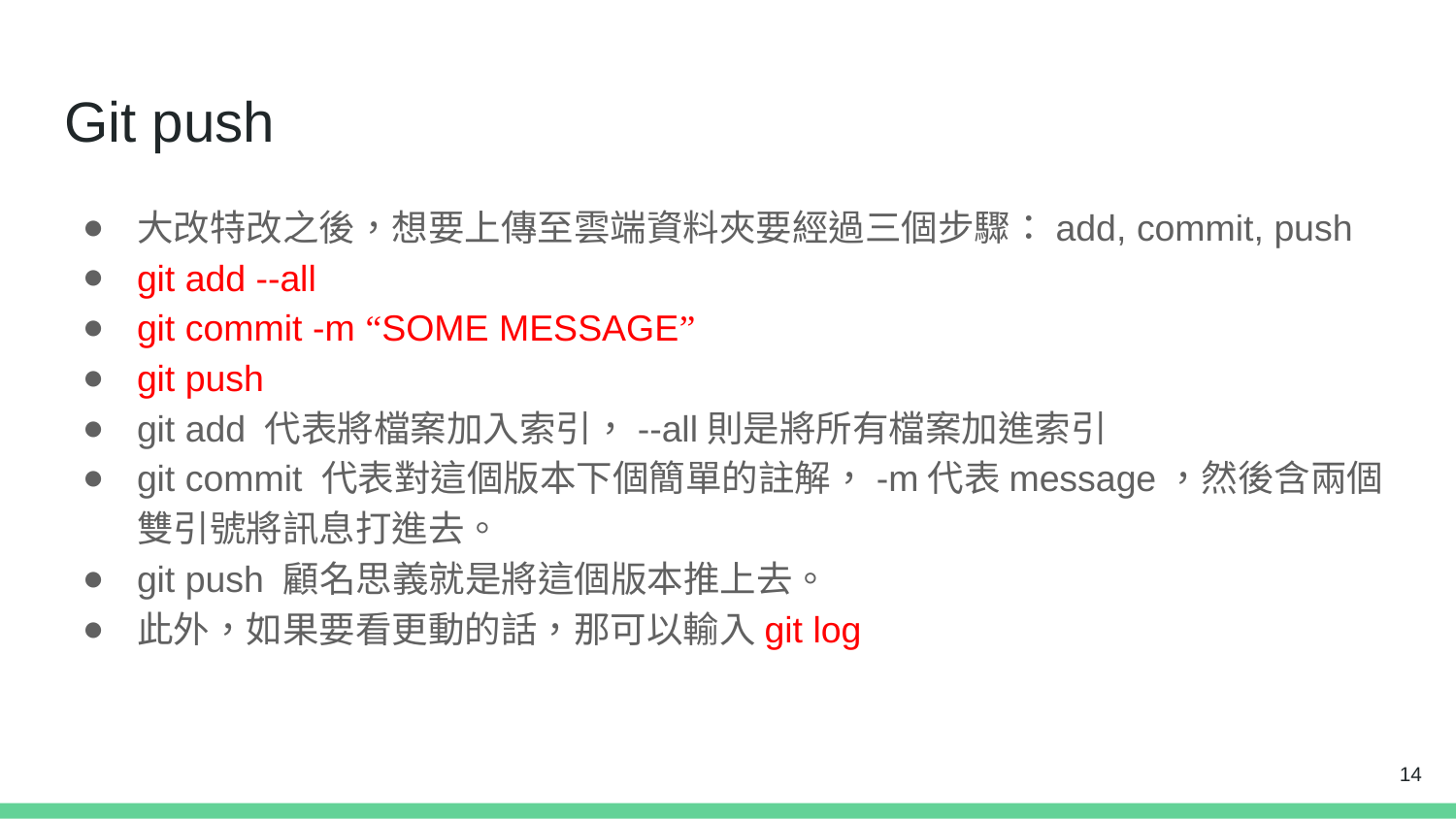

# Git push
大改特改之後，想要上傳至雲端資料夾要經過三個步驟：add, commit, push
git add --all
git commit -m “SOME MESSAGE”
git push
git add 代表將檔案加入索引，--all則是將所有檔案加進索引
git commit 代表對這個版本下個簡單的註解，-m代表message，然後含兩個雙引號將訊息打進去。
git push 顧名思義就是將這個版本推上去。
此外，如果要看更動的話，那可以輸入git log

14